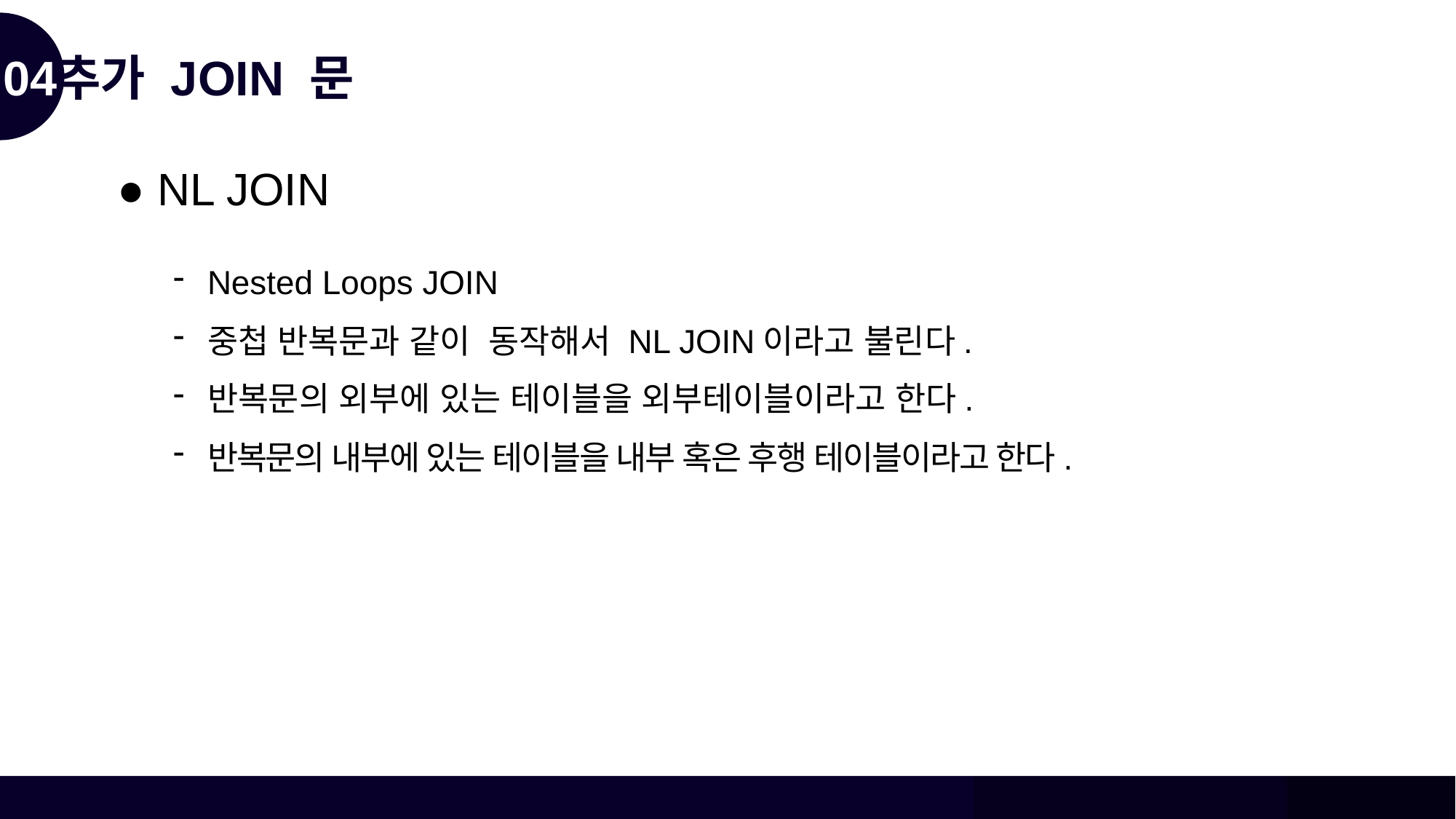

04
추가 JOIN 문
● NL JOIN
Nested Loops JOIN
중첩 반복문과 같이  동작해서 NL JOIN이라고 불린다.
반복문의 외부에 있는 테이블을 외부테이블이라고 한다.
반복문의 내부에 있는 테이블을 내부 혹은 후행 테이블이라고 한다.